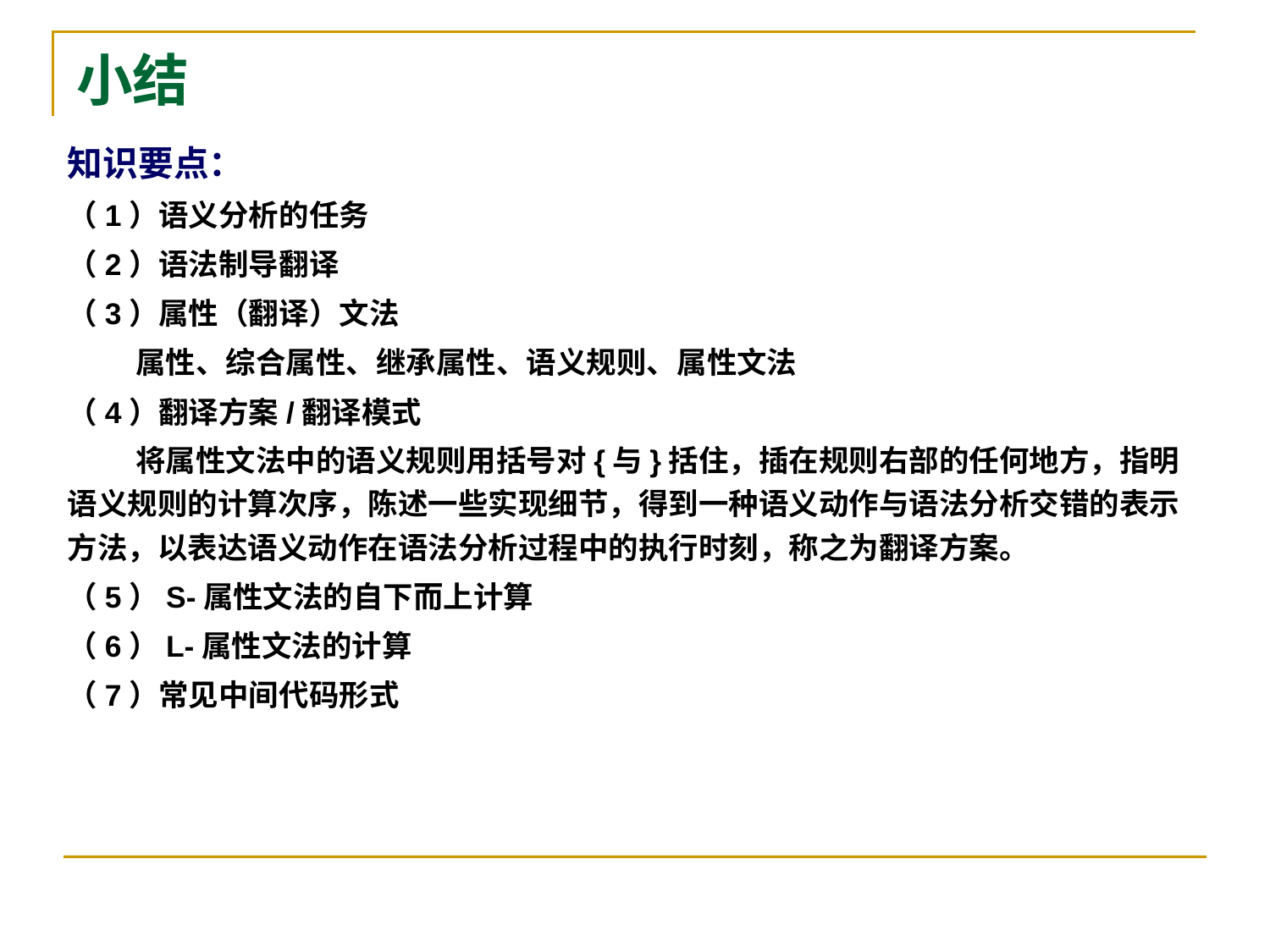

# 小结
知识要点：
（1）语义分析的任务
（2）语法制导翻译
（3）属性（翻译）文法
         属性、综合属性、继承属性、语义规则、属性文法
（4）翻译方案/翻译模式
         将属性文法中的语义规则用括号对{与}括住，插在规则右部的任何地方，指明语义规则的计算次序，陈述一些实现细节，得到一种语义动作与语法分析交错的表示方法，以表达语义动作在语法分析过程中的执行时刻，称之为翻译方案。
（5）S-属性文法的自下而上计算
（6）L-属性文法的计算
（7）常见中间代码形式
96